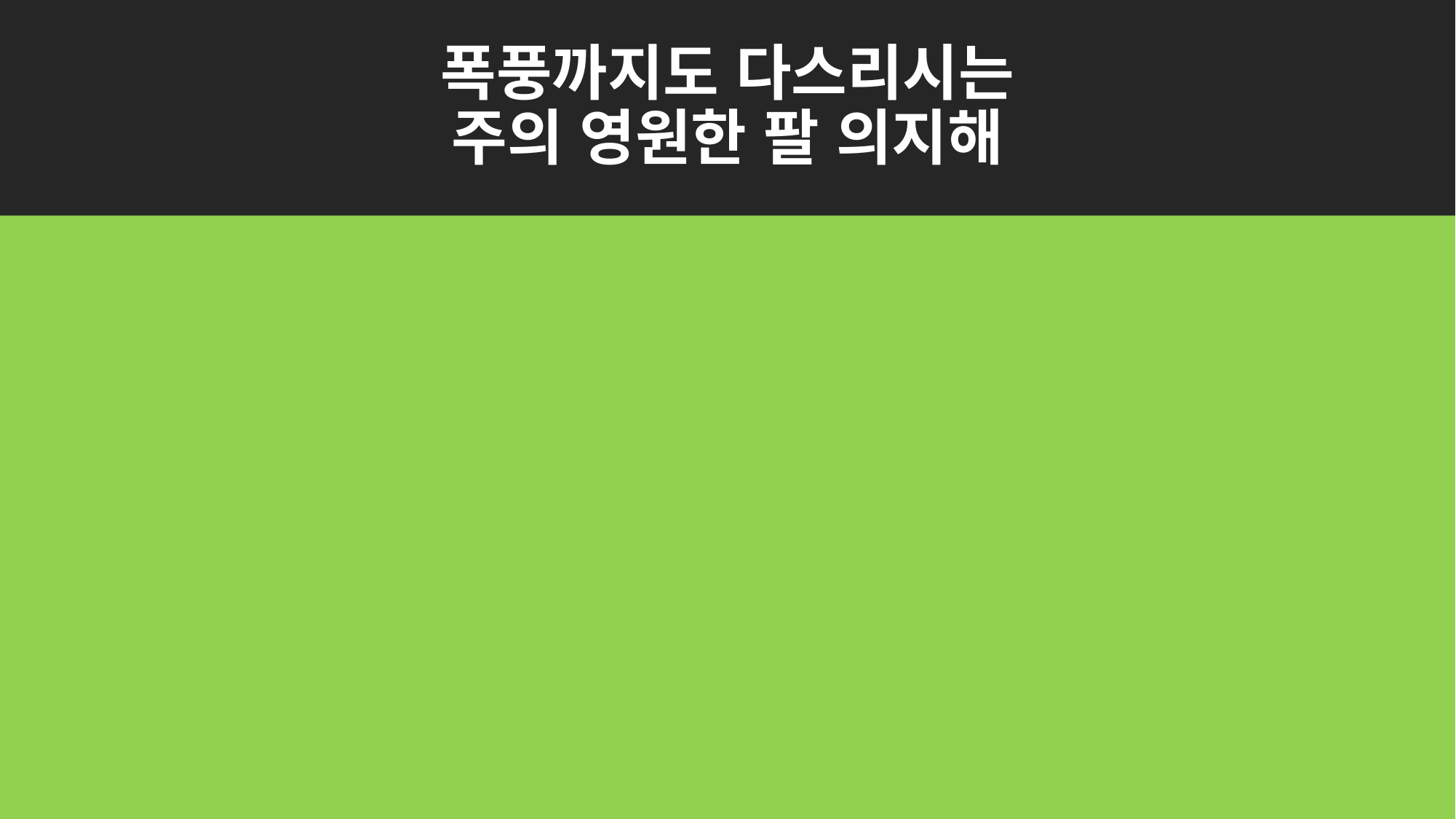

# 폭풍까지도 다스리시는 주의 영원한 팔 의지해